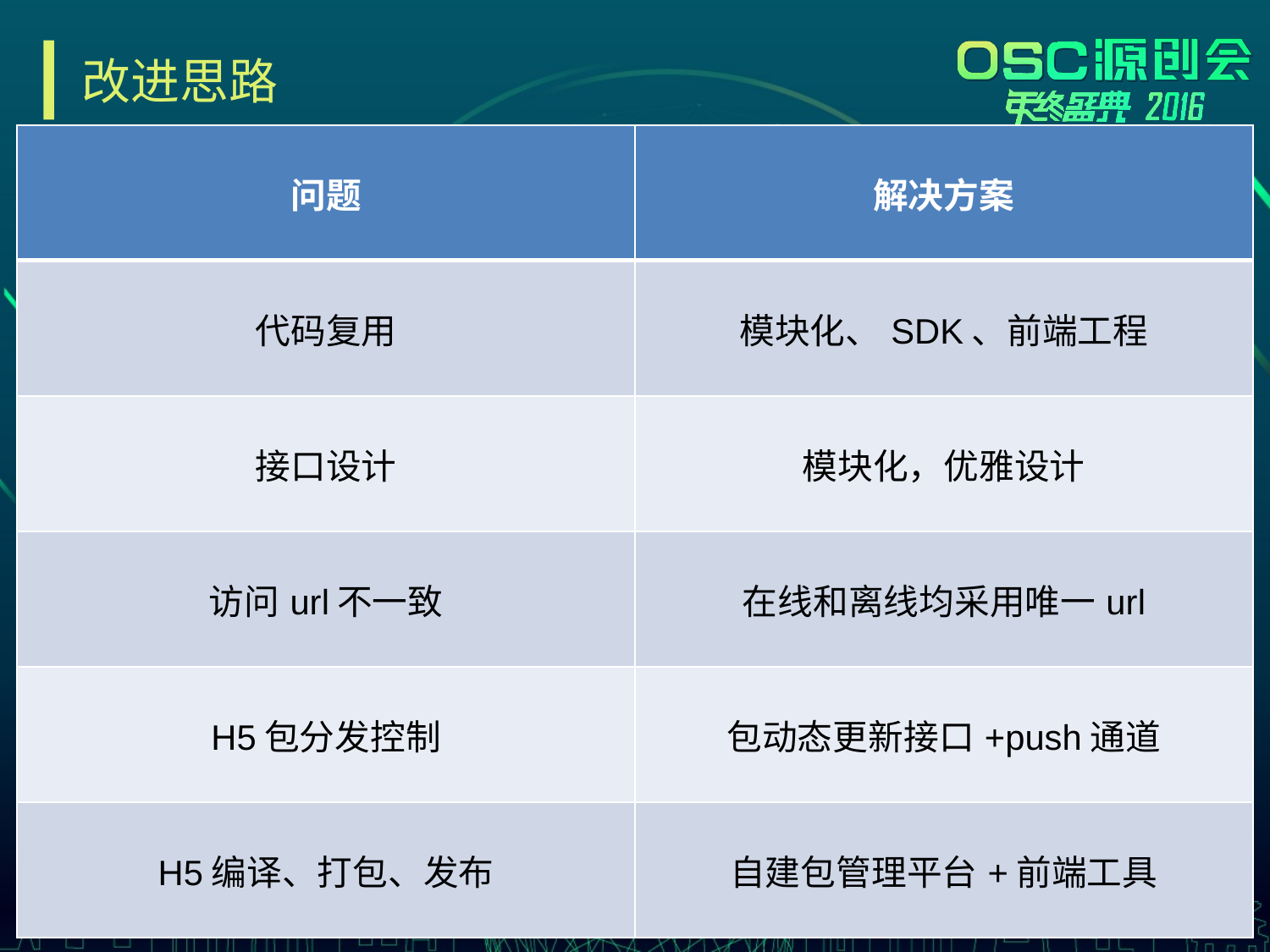

# 改进思路
| 问题 | 解决方案 |
| --- | --- |
| 代码复用 | 模块化、SDK、前端工程 |
| 接口设计 | 模块化，优雅设计 |
| 访问url不一致 | 在线和离线均采用唯一url |
| H5包分发控制 | 包动态更新接口+push通道 |
| H5编译、打包、发布 | 自建包管理平台+前端工具 |